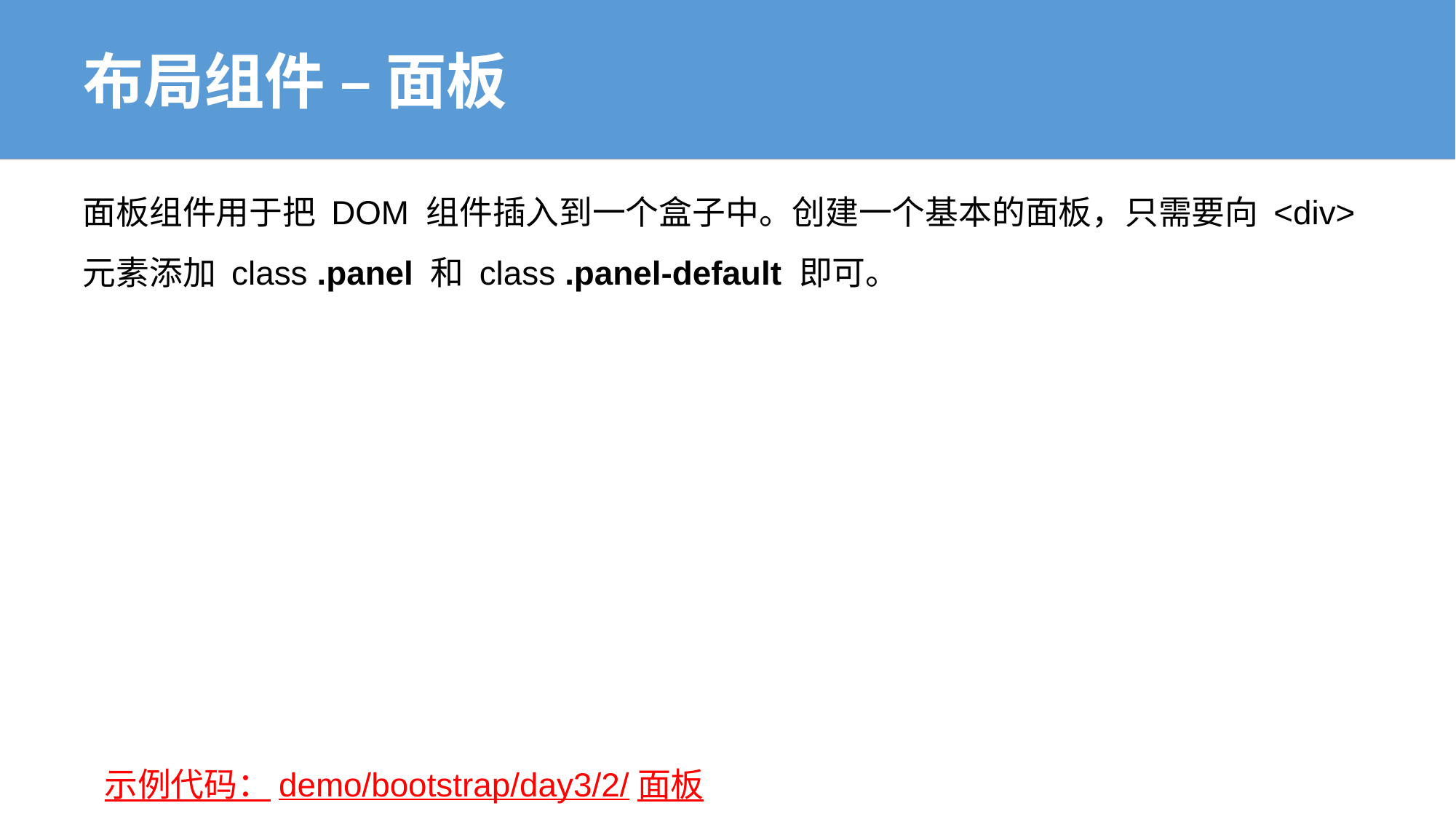

# 布局组件 – 面板
面板组件用于把 DOM 组件插入到一个盒子中。创建一个基本的面板，只需要向 <div> 元素添加 class .panel 和 class .panel-default 即可。
示例代码：demo/bootstrap/day3/2/面板